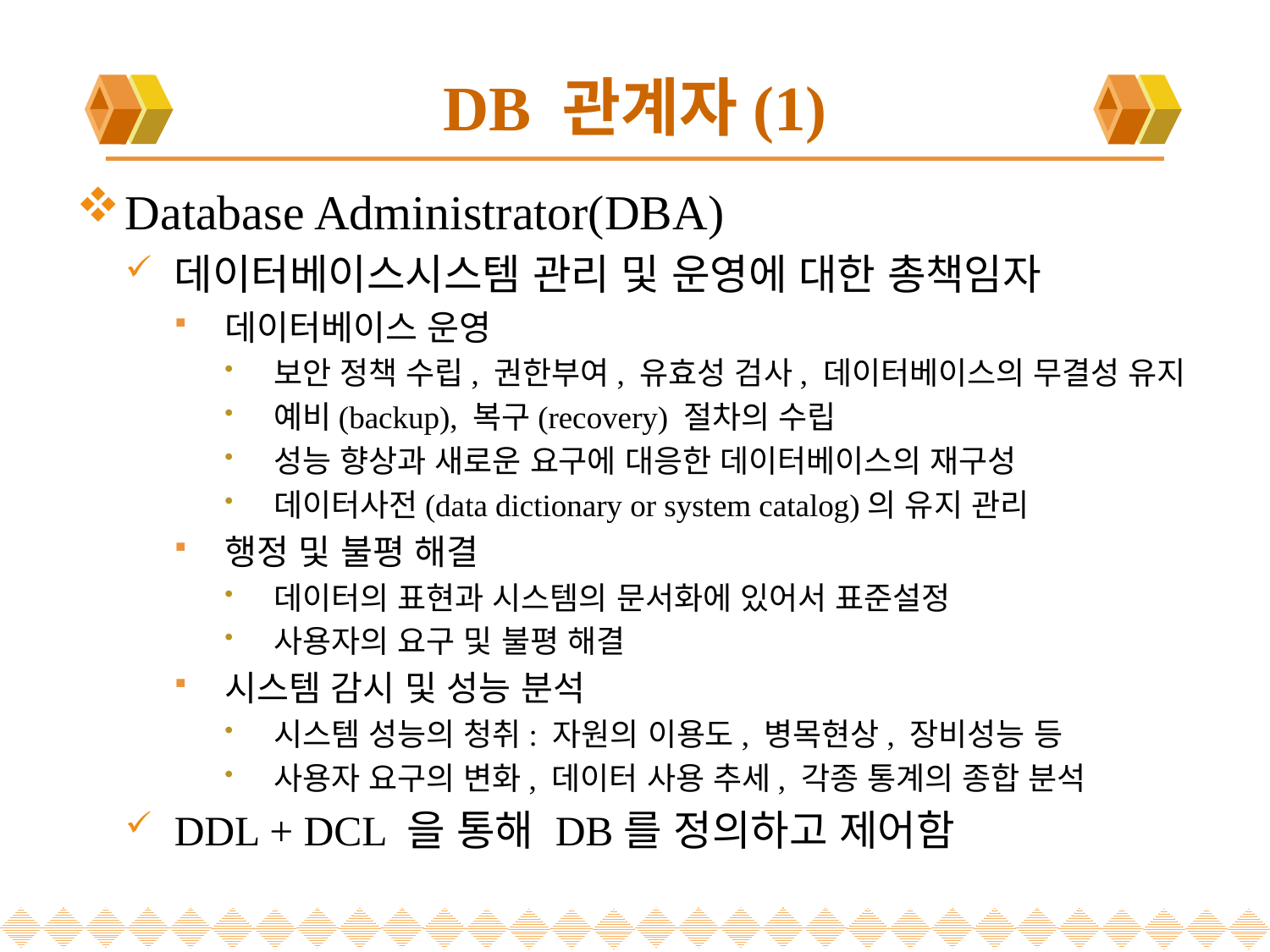

# DB 관계자(1)
Database Administrator(DBA)
데이터베이스시스템 관리 및 운영에 대한 총책임자
데이터베이스 운영
보안 정책 수립, 권한부여, 유효성 검사, 데이터베이스의 무결성 유지
예비(backup), 복구(recovery) 절차의 수립
성능 향상과 새로운 요구에 대응한 데이터베이스의 재구성
데이터사전(data dictionary or system catalog)의 유지 관리
행정 및 불평 해결
데이터의 표현과 시스템의 문서화에 있어서 표준설정
사용자의 요구 및 불평 해결
시스템 감시 및 성능 분석
시스템 성능의 청취: 자원의 이용도, 병목현상, 장비성능 등
사용자 요구의 변화, 데이터 사용 추세, 각종 통계의 종합 분석
DDL + DCL 을 통해 DB를 정의하고 제어함